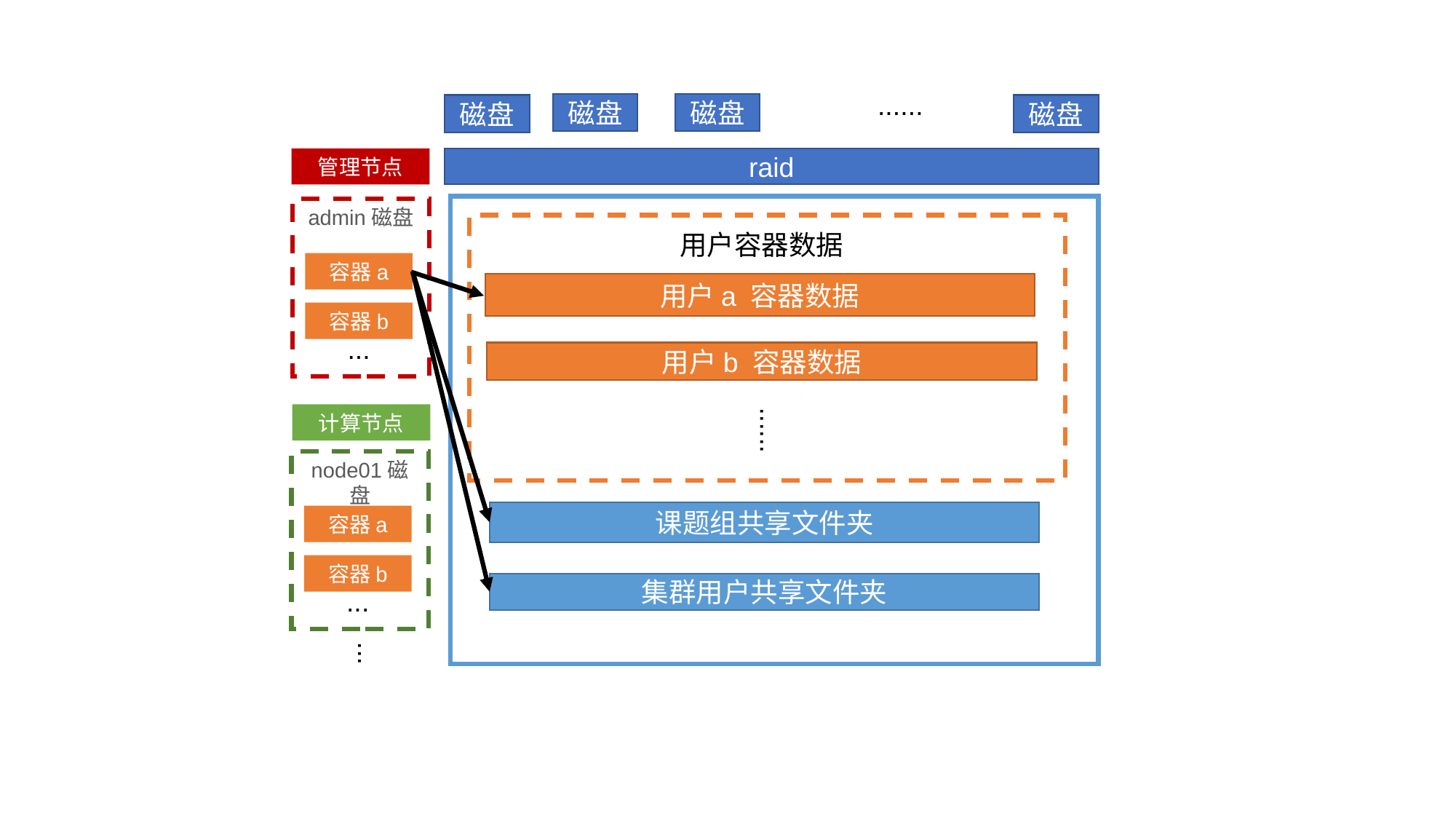

......
磁盘
磁盘
磁盘
磁盘
raid
管理节点

admin磁盘
容器a
容器b
...

用户容器数据
用户a 容器数据
用户b 容器数据
计算节点
......
node01磁盘
容器a
容器b
...
课题组共享文件夹
集群用户共享文件夹
...